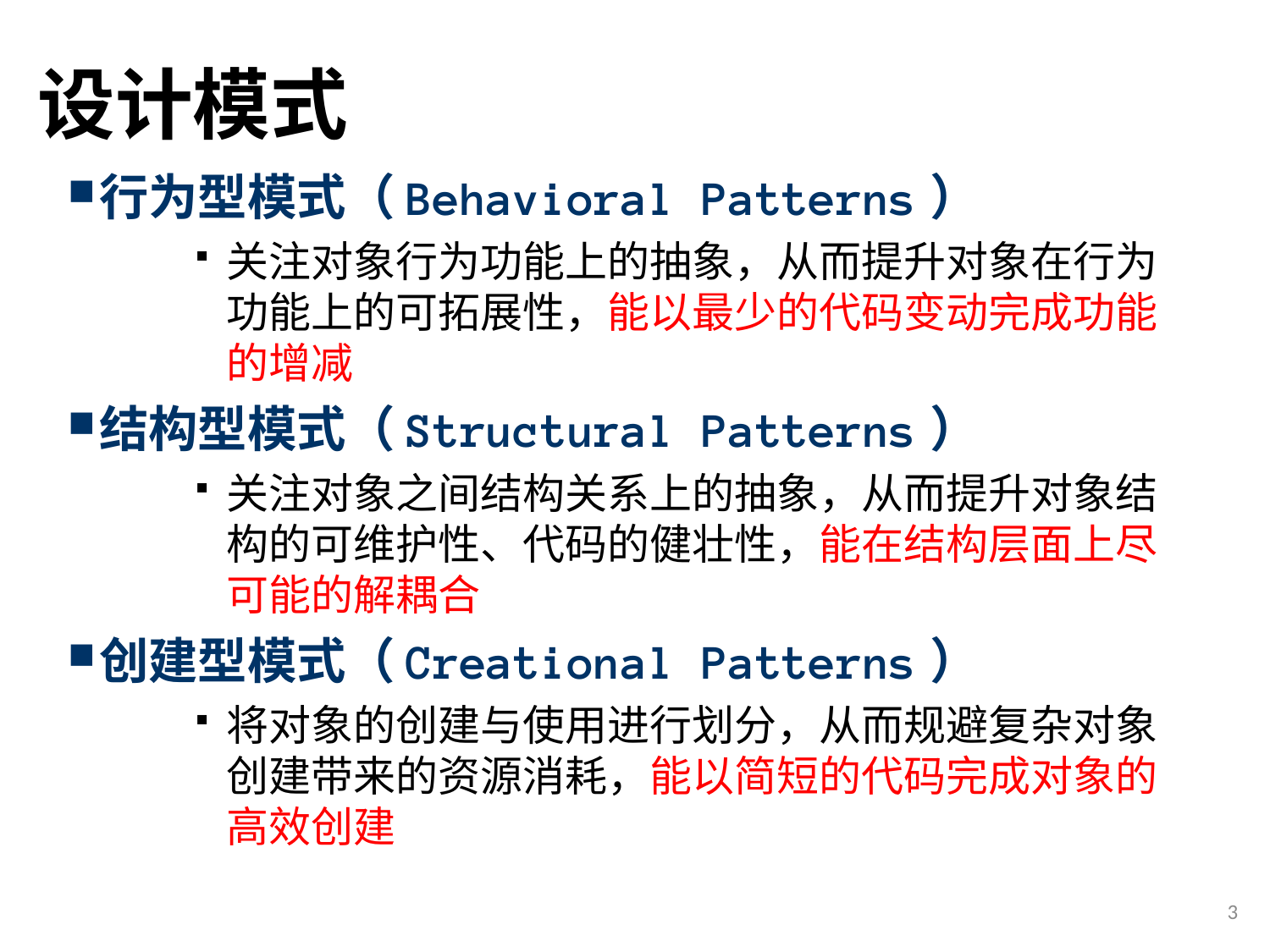

# 设计模式
行为型模式（Behavioral Patterns）
关注对象行为功能上的抽象，从而提升对象在行为功能上的可拓展性，能以最少的代码变动完成功能的增减
结构型模式（Structural Patterns）
关注对象之间结构关系上的抽象，从而提升对象结构的可维护性、代码的健壮性，能在结构层面上尽可能的解耦合
创建型模式（Creational Patterns）
将对象的创建与使用进行划分，从而规避复杂对象创建带来的资源消耗，能以简短的代码完成对象的高效创建

3